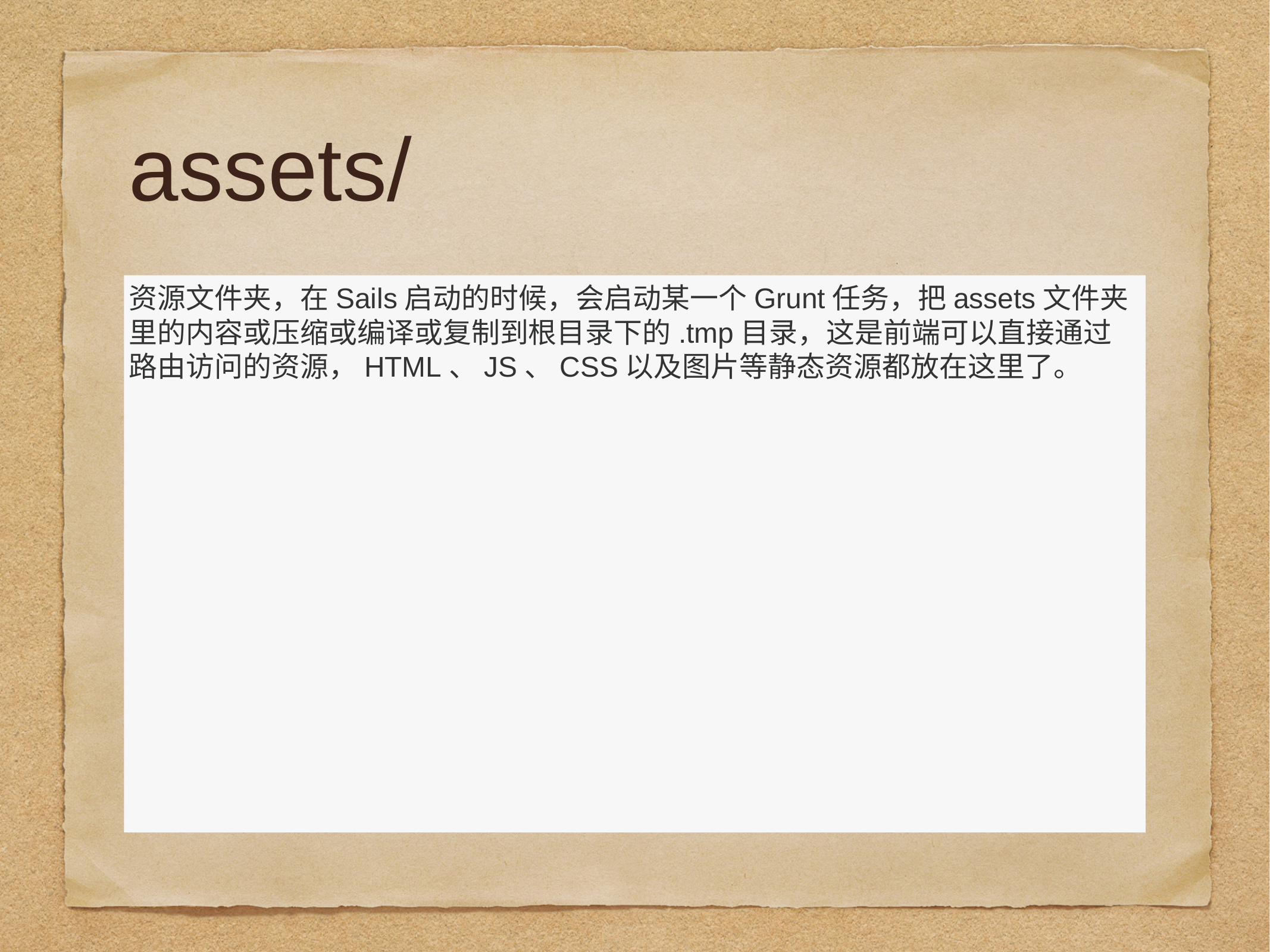

# assets/
资源文件夹，在Sails启动的时候，会启动某一个Grunt任务，把assets文件夹里的内容或压缩或编译或复制到根目录下的.tmp目录，这是前端可以直接通过路由访问的资源，HTML、JS、CSS以及图片等静态资源都放在这里了。